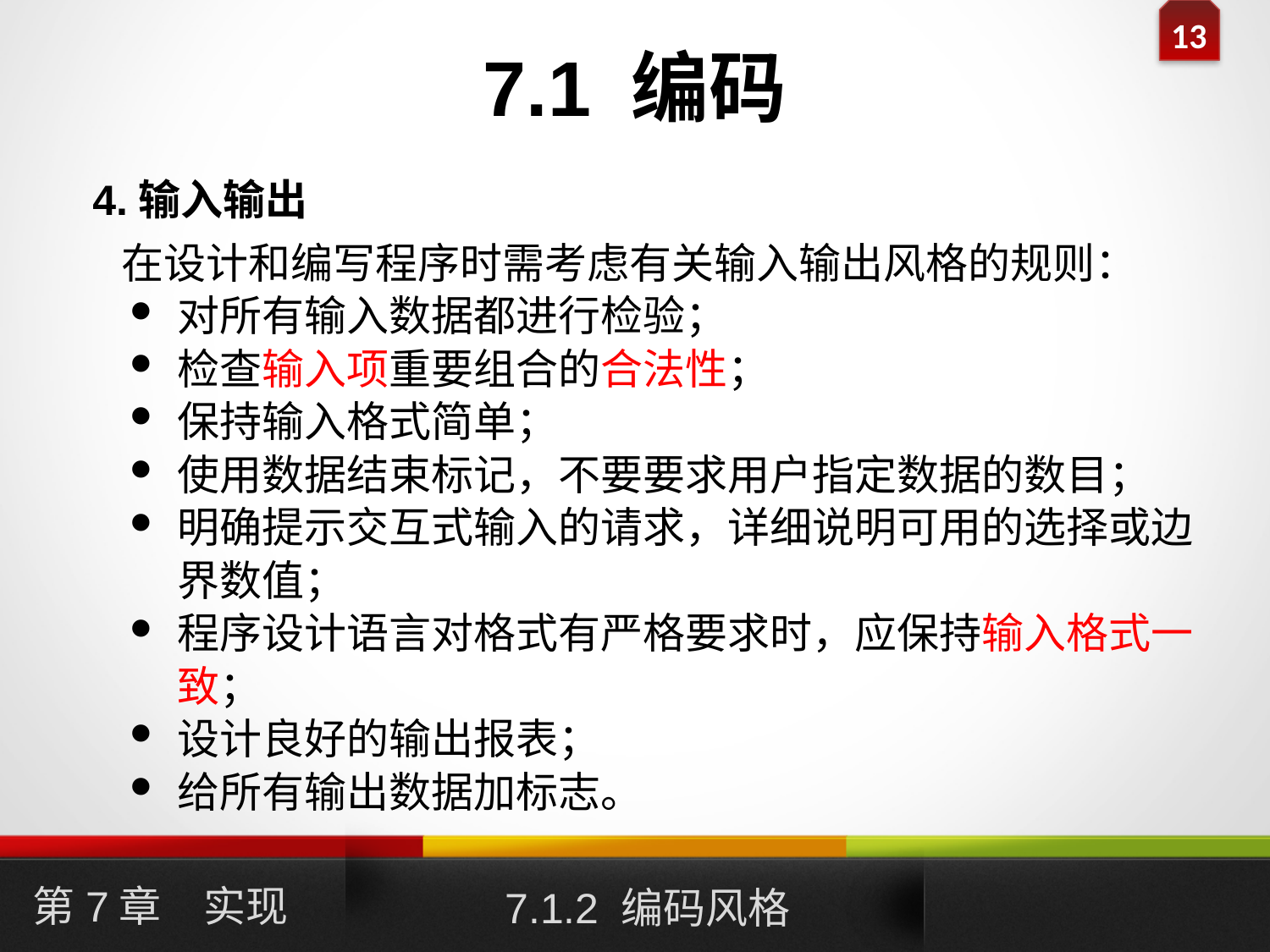

# 7.1 编码
4.输入输出
  在设计和编写程序时需考虑有关输入输出风格的规则：
对所有输入数据都进行检验；
检查输入项重要组合的合法性；
保持输入格式简单；
使用数据结束标记，不要要求用户指定数据的数目；
明确提示交互式输入的请求，详细说明可用的选择或边界数值；
程序设计语言对格式有严格要求时，应保持输入格式一致；
设计良好的输出报表；
给所有输出数据加标志。
第7章　实现
7.1.2 编码风格